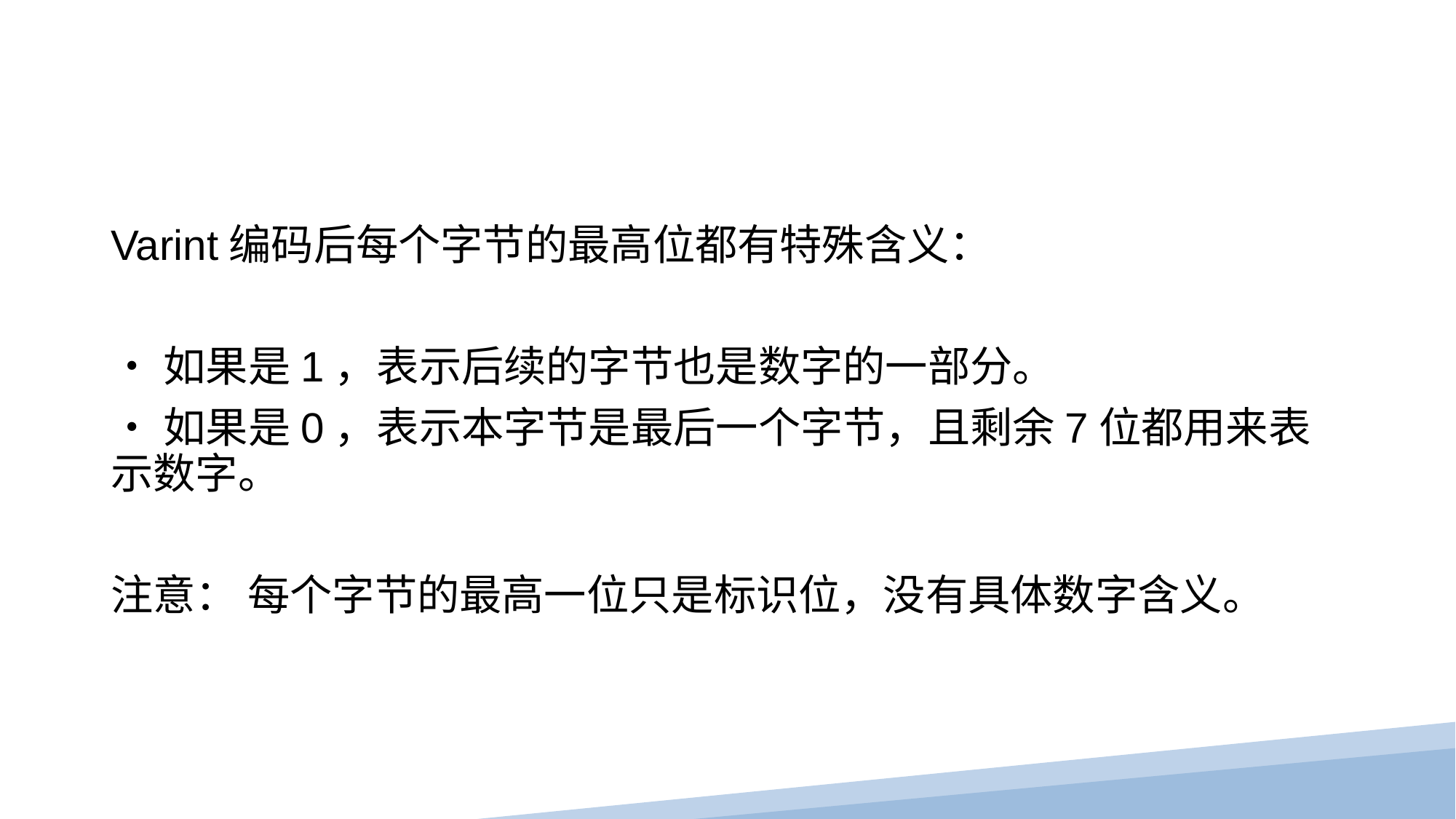

Varint编码后每个字节的最高位都有特殊含义：

•如果是1，表示后续的字节也是数字的一部分。
•如果是0，表示本字节是最后一个字节，且剩余7位都用来表示数字。

注意： 每个字节的最高一位只是标识位，没有具体数字含义。